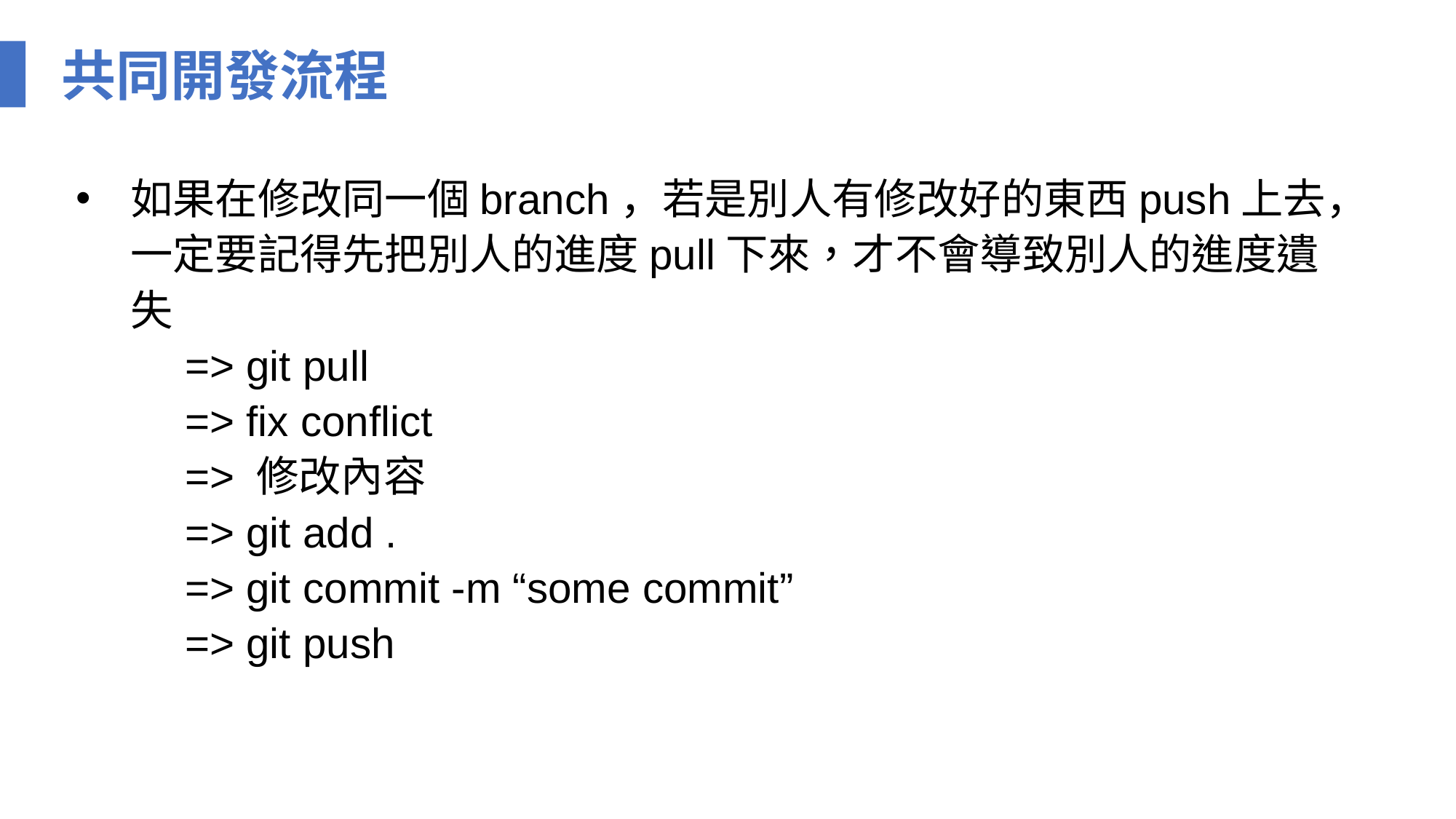

共同開發流程

如果在修改同一個branch，若是別人有修改好的東西push上去，一定要記得先把別人的進度pull下來，才不會導致別人的進度遺失
	=> git pull
	=> fix conflict
=> 修改內容
=> git add .
=> git commit -m “some commit”
=> git push